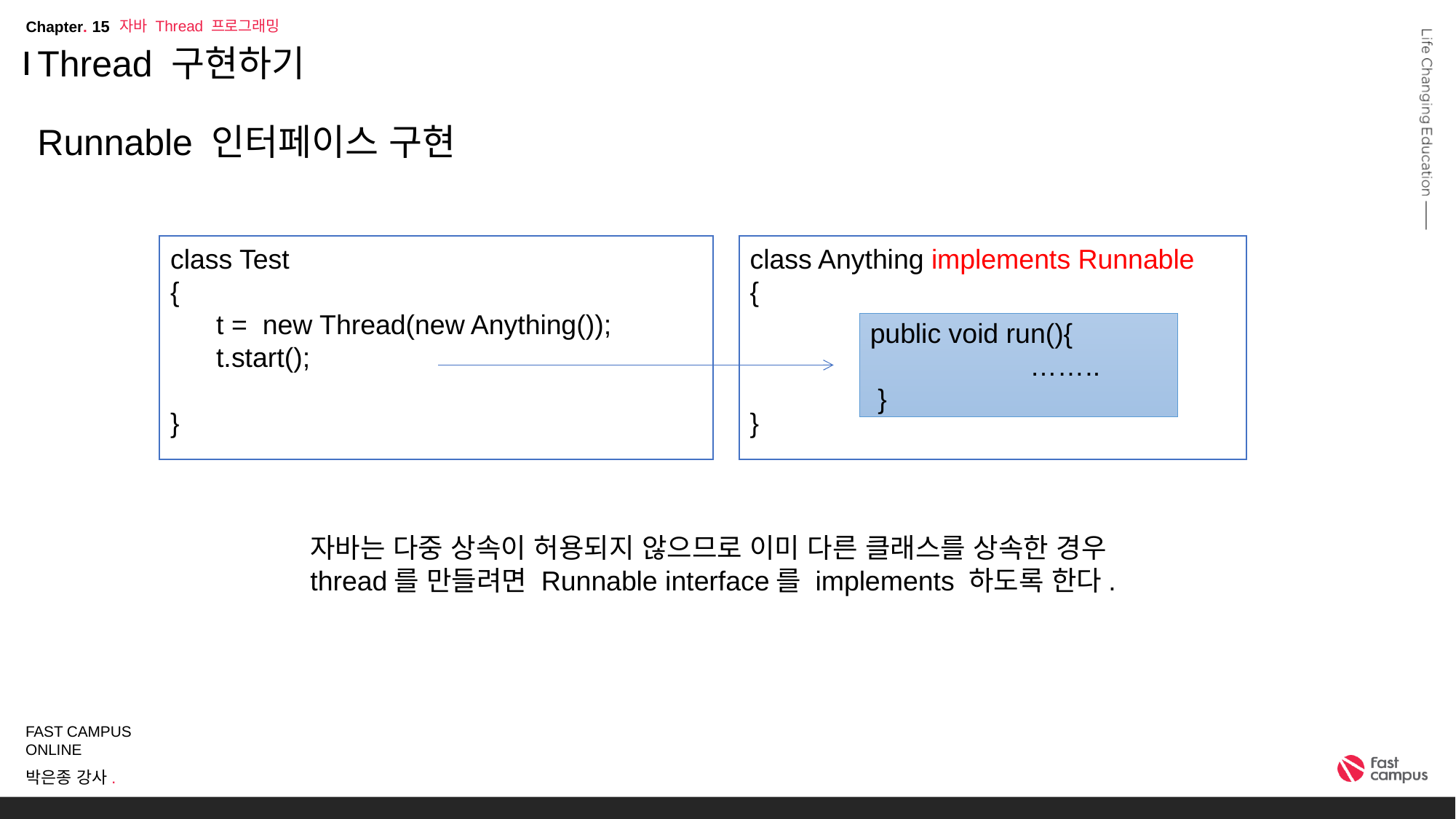

자바 Thread 프로그래밍
15
# Thread 구현하기 Runnable 인터페이스 구현
class Test
{
      t =  new Thread(new Anything());
      t.start();

}
class Anything implements Runnable
{

}
public void run(){
                     ……..
 }
자바는 다중 상속이 허용되지 않으므로 이미 다른 클래스를 상속한 경우
thread를 만들려면 Runnable interface를 implements 하도록 한다.